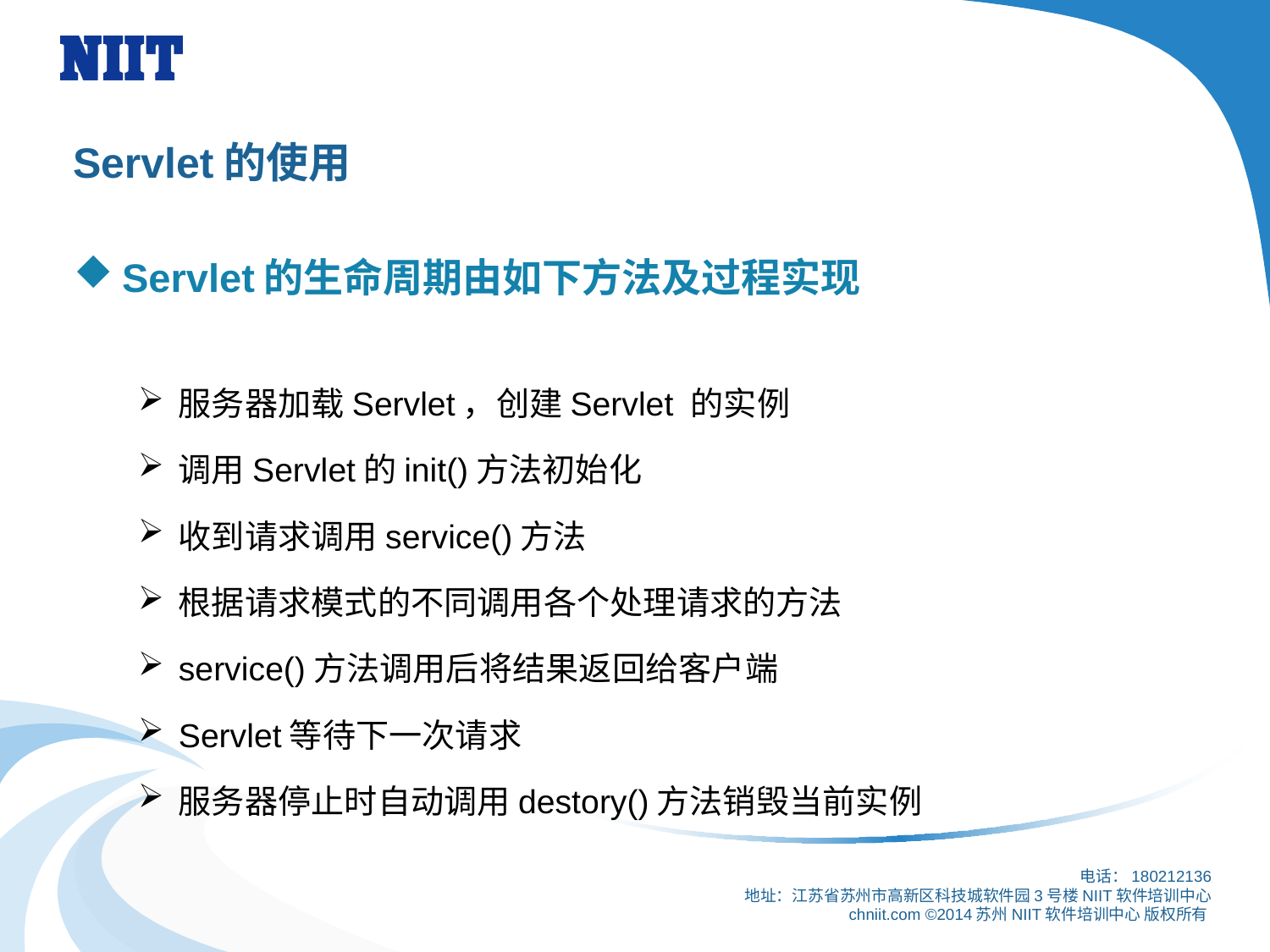

# Servlet的使用
Servlet的生命周期由如下方法及过程实现

服务器加载Servlet，创建Servlet 的实例
调用Servlet的init()方法初始化
收到请求调用service()方法
根据请求模式的不同调用各个处理请求的方法
service()方法调用后将结果返回给客户端
Servlet等待下一次请求
服务器停止时自动调用destory()方法销毁当前实例